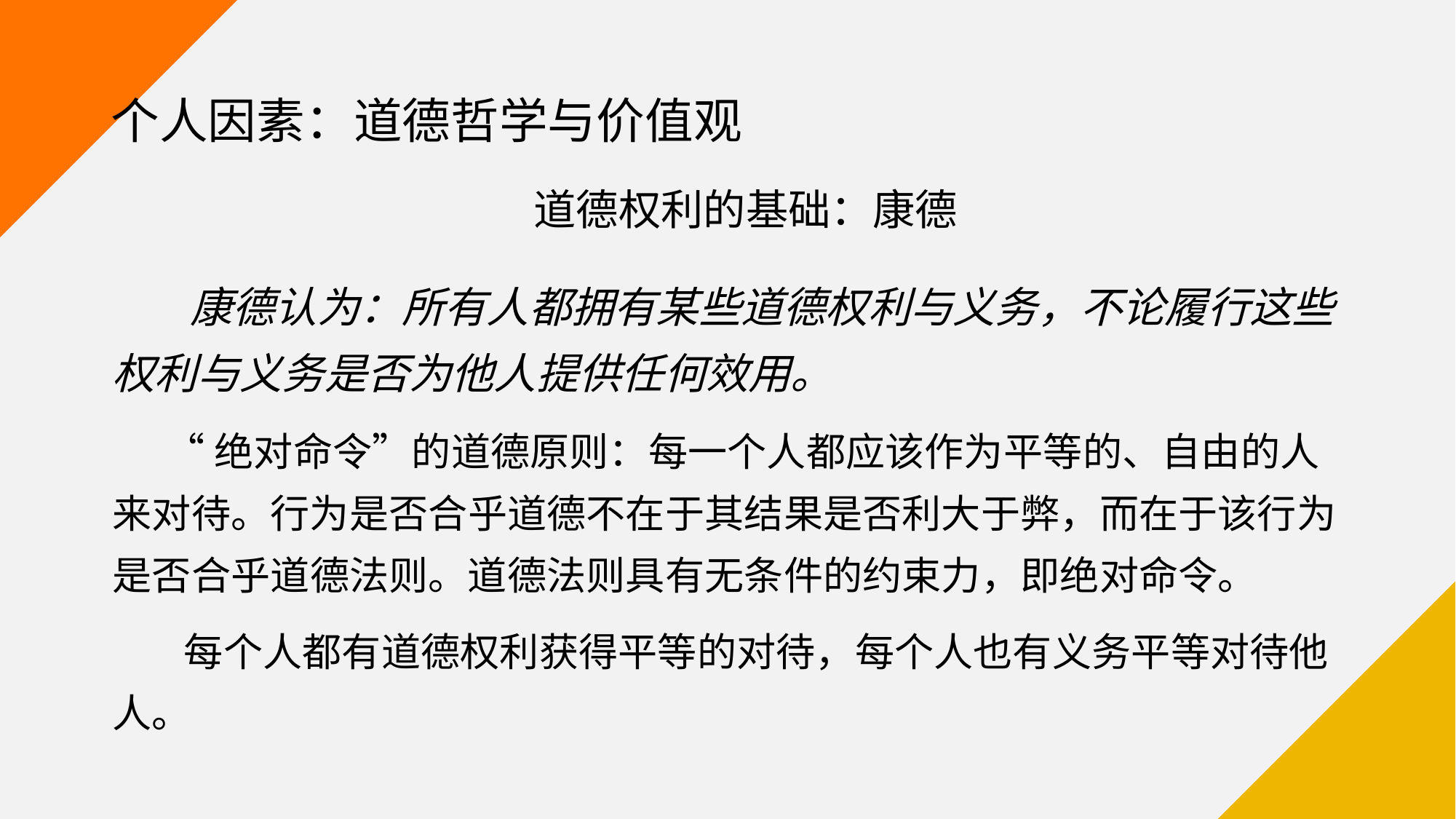

# 个人因素：道德哲学与价值观
道德权利的基础：康德
          康德认为：所有人都拥有某些道德权利与义务，不论履行这些权利与义务是否为他人提供任何效用。
         “绝对命令”的道德原则：每一个人都应该作为平等的、自由的人来对待。行为是否合乎道德不在于其结果是否利大于弊，而在于该行为是否合乎道德法则。道德法则具有无条件的约束力，即绝对命令。
          每个人都有道德权利获得平等的对待，每个人也有义务平等对待他人。